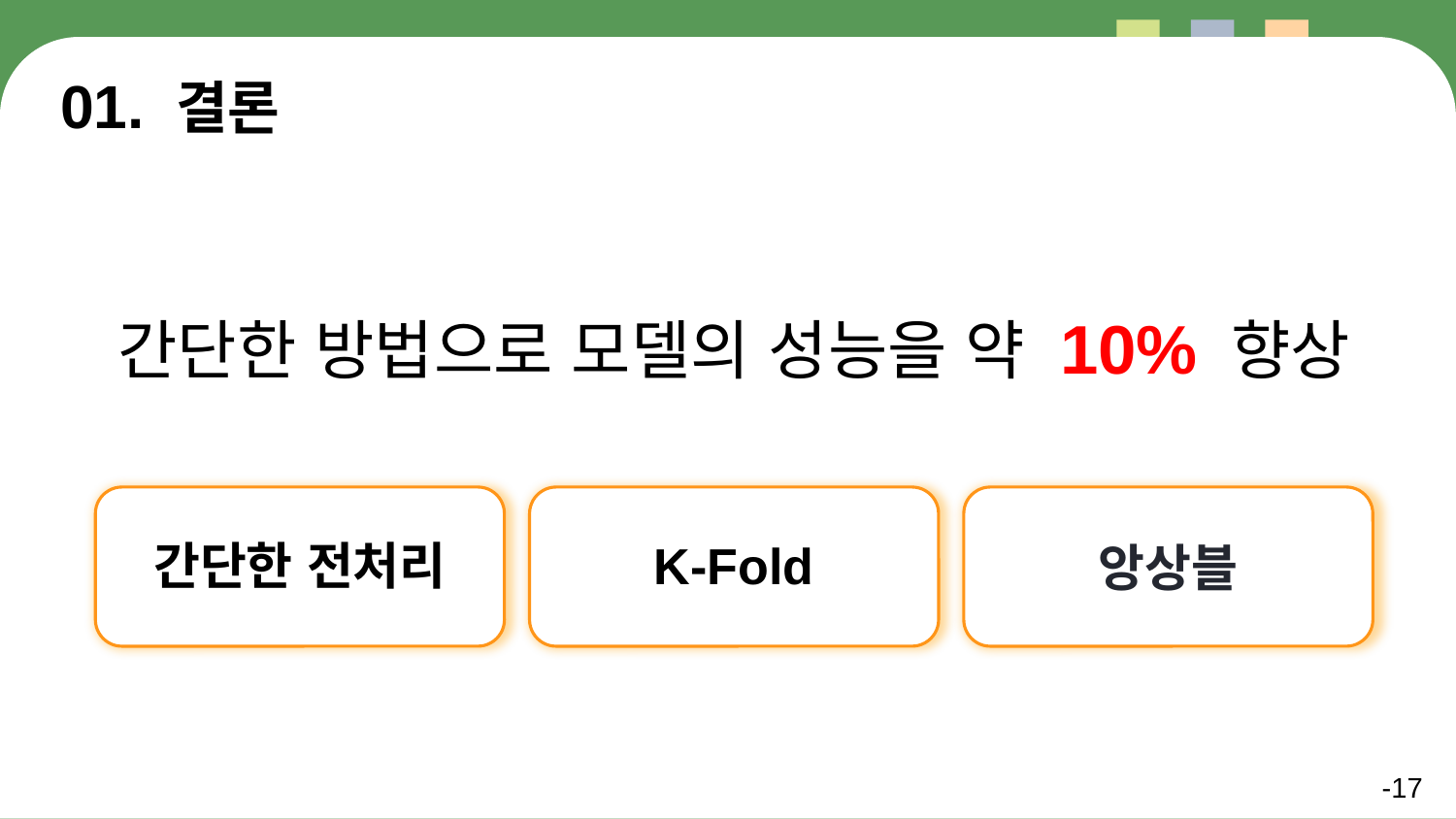

01. 결론

간단한 방법으로 모델의 성능을 약 10% 향상

간단한 전처리

K-Fold
앙상블
-17